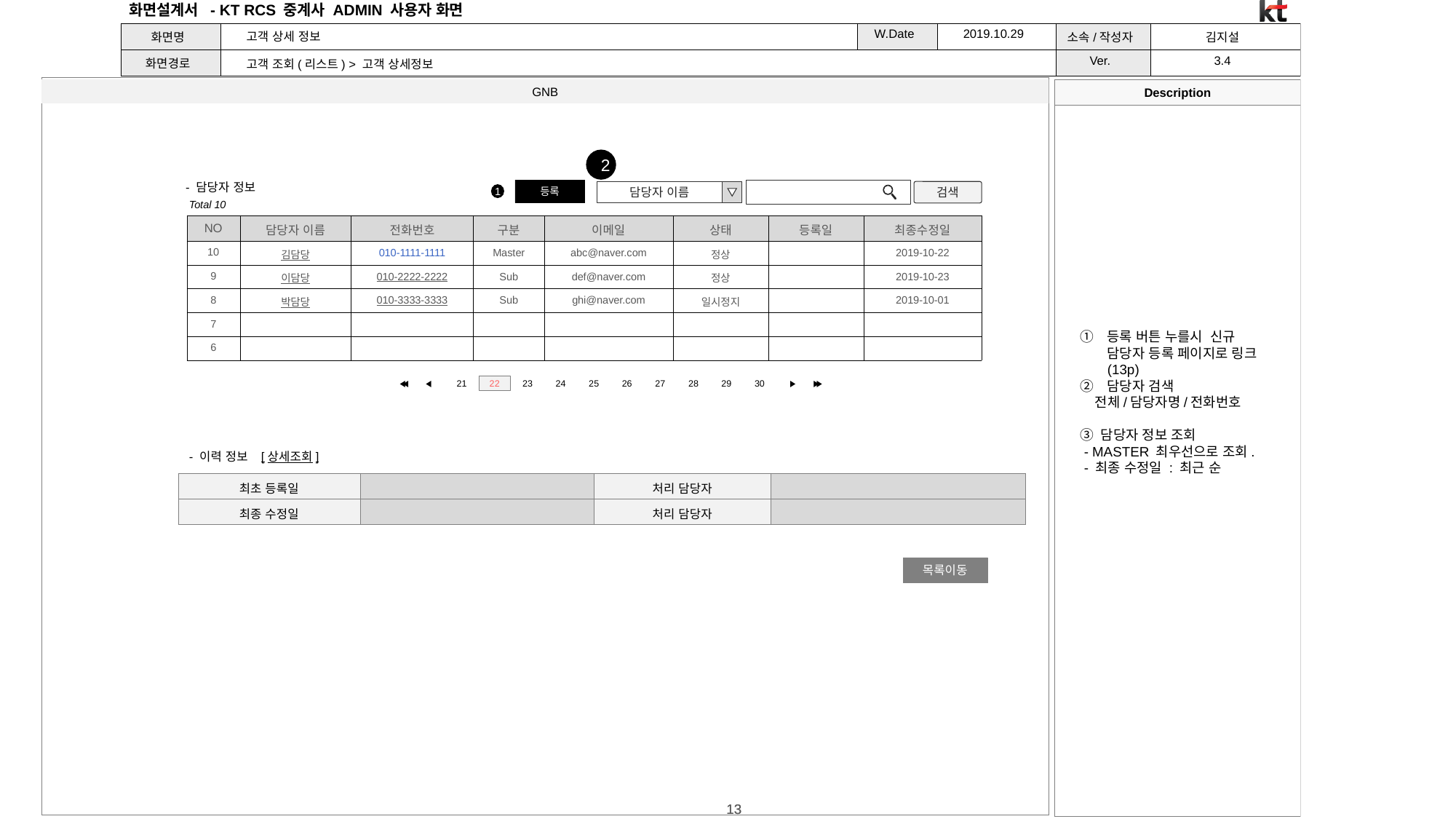

고객 상세 정보
고객 조회(리스트) > 고객 상세정보
2
- 담당자 정보
등록

담당자 이름

검색
1

Total 10
| NO | 담당자 이름 | 전화번호 | 구분 | 이메일 | 상태 | 등록일 | 최종수정일 |
| --- | --- | --- | --- | --- | --- | --- | --- |
| 10 | 김담당 | 010-1111-1111 | Master | abc@naver.com | 정상 |  | 2019-10-22 |
| 9 | 이담당 | 010-2222-2222 | Sub | def@naver.com | 정상 |  | 2019-10-23 |
| 8 | 박담당 | 010-3333-3333 | Sub | ghi@naver.com | 일시정지 |  | 2019-10-01 |
| 7 |  |  |  |  |  |  |  |
| 6 |  |  |  |  |  |  |  |
등록 버튼 누를시  신규 담당자 등록 페이지로 링크 (13p)
담당자 검색
   전체/담당자명/전화번호

③ 담당자 정보 조회
 - MASTER 최우선으로 조회.
 - 최종 수정일 : 최근 순

◀◀
◀
21
22
23
24
25
26
27
28
29
30
▶
▶▶
- 이력 정보   [상세조회]
| 최초 등록일 |  | 처리 담당자 |  |
| --- | --- | --- | --- |
| 최종 수정일 |  | 처리 담당자 |  |
목록이동